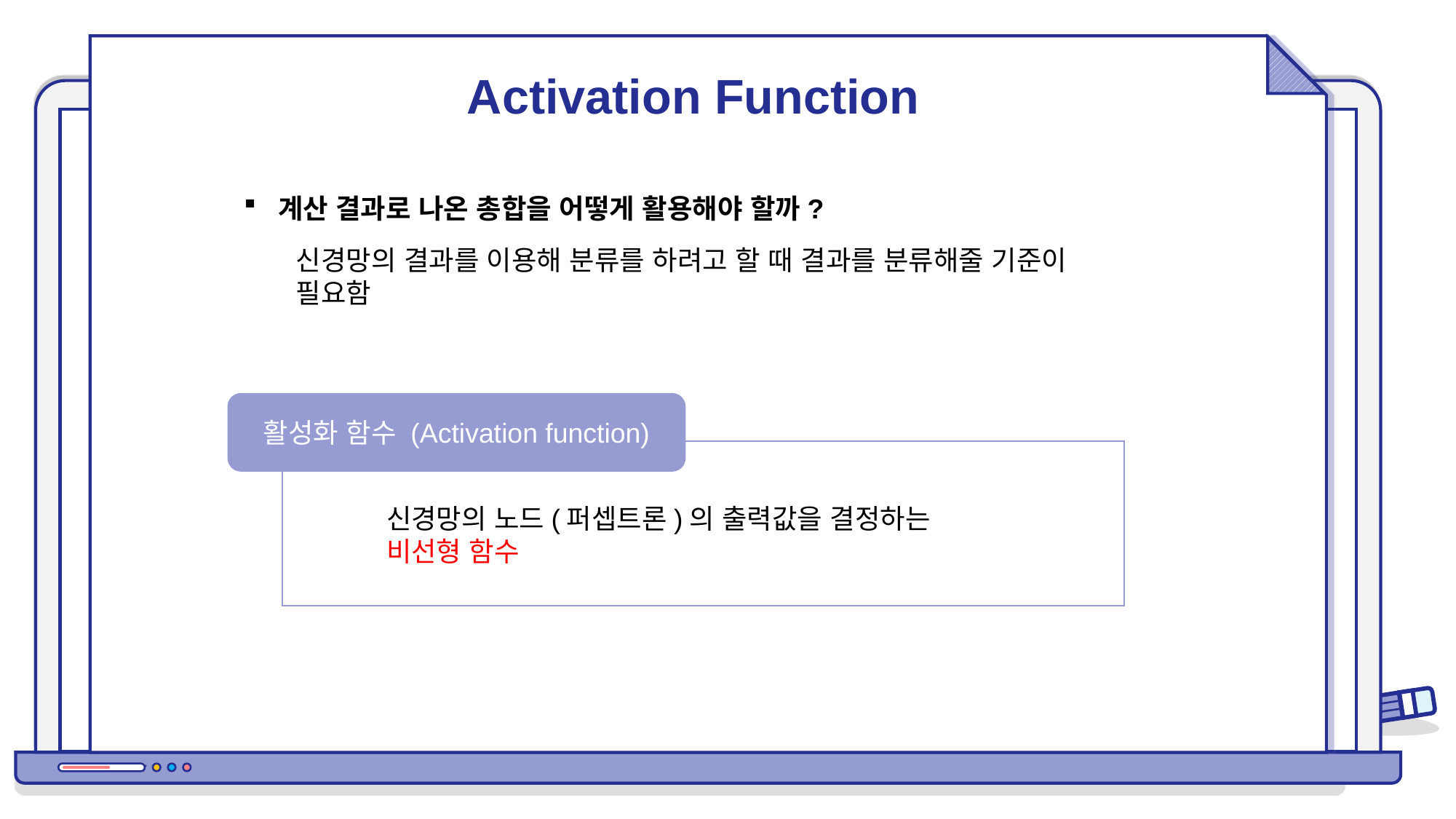

Activation Function

계산 결과로 나온 총합을 어떻게 활용해야 할까?
신경망의 결과를 이용해 분류를 하려고 할 때 결과를 분류해줄 기준이 필요함
활성화 함수 (Activation function)

신경망의 노드(퍼셉트론)의 출력값을 결정하는
비선형 함수